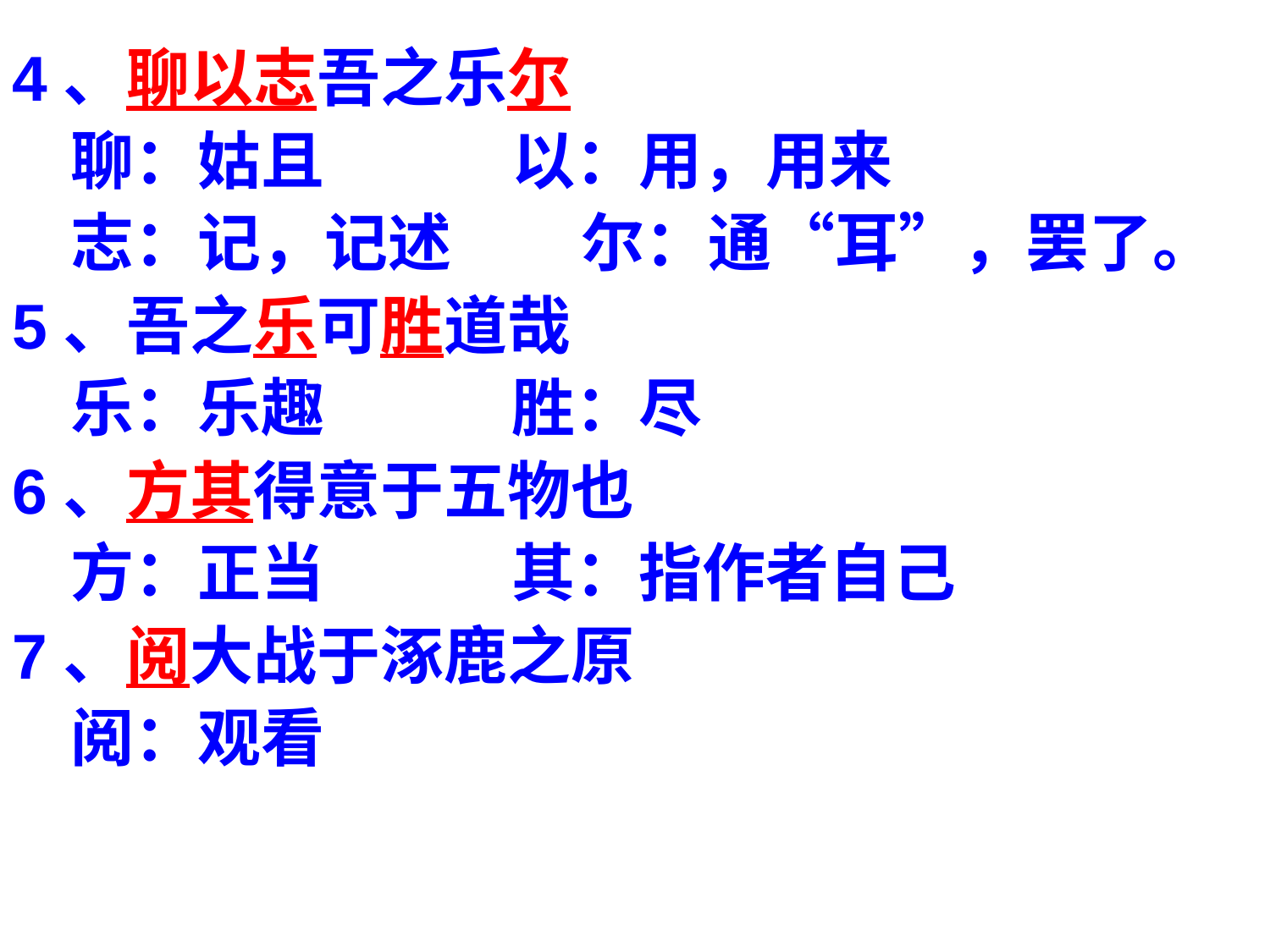

4、聊以志吾之乐尔
   聊：姑且             以：用，用来
   志：记，记述         尔：通“耳”，罢了。
5、吾之乐可胜道哉
   乐：乐趣             胜：尽
6、方其得意于五物也
   方：正当             其：指作者自己
7、阅大战于涿鹿之原
   阅：观看